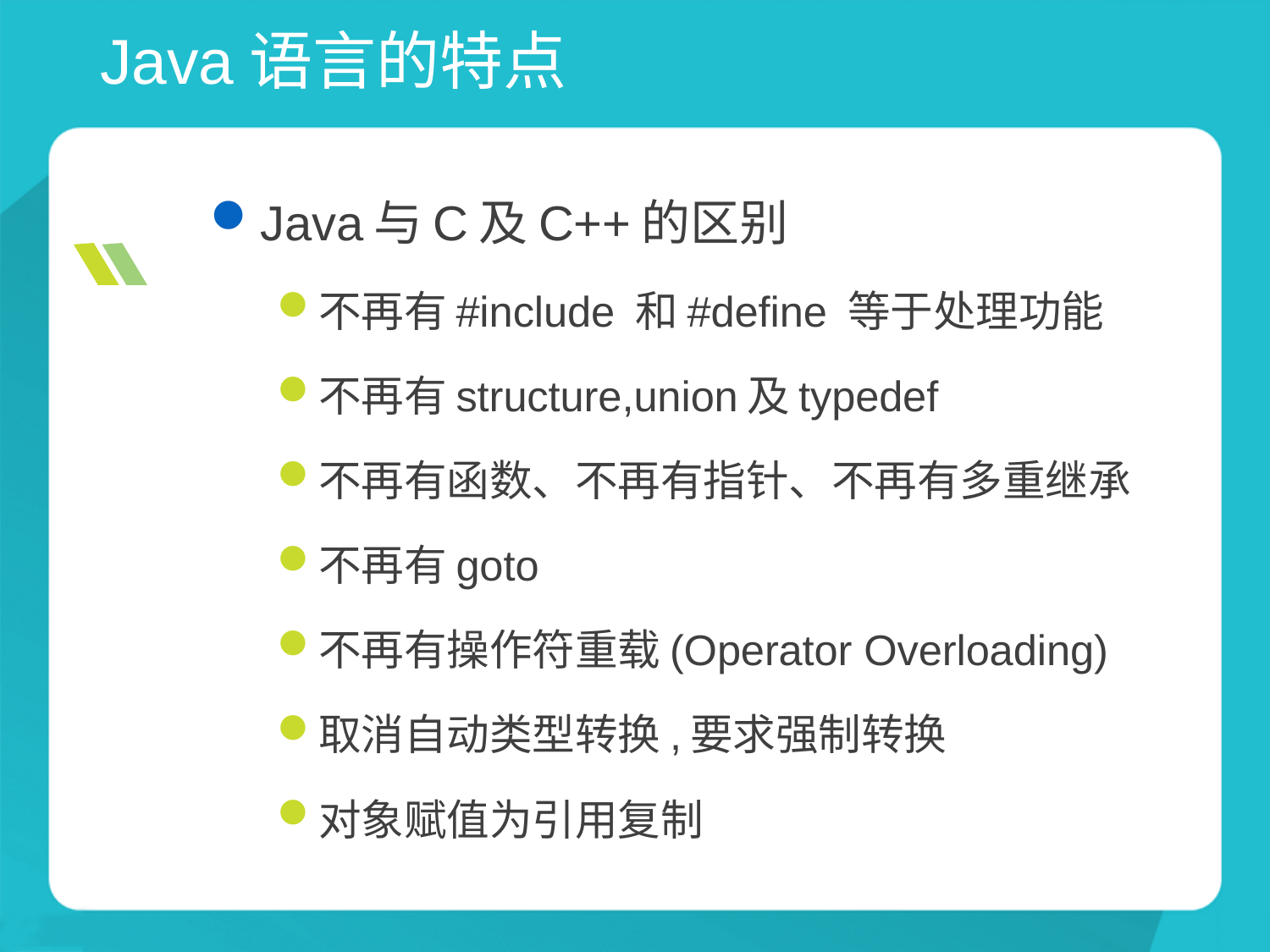

# Java语言的特点
Java与C及C++的区别
不再有#include 和#define 等于处理功能
不再有structure,union及typedef
不再有函数、不再有指针、不再有多重继承
不再有goto
不再有操作符重载(Operator Overloading)
取消自动类型转换,要求强制转换
对象赋值为引用复制